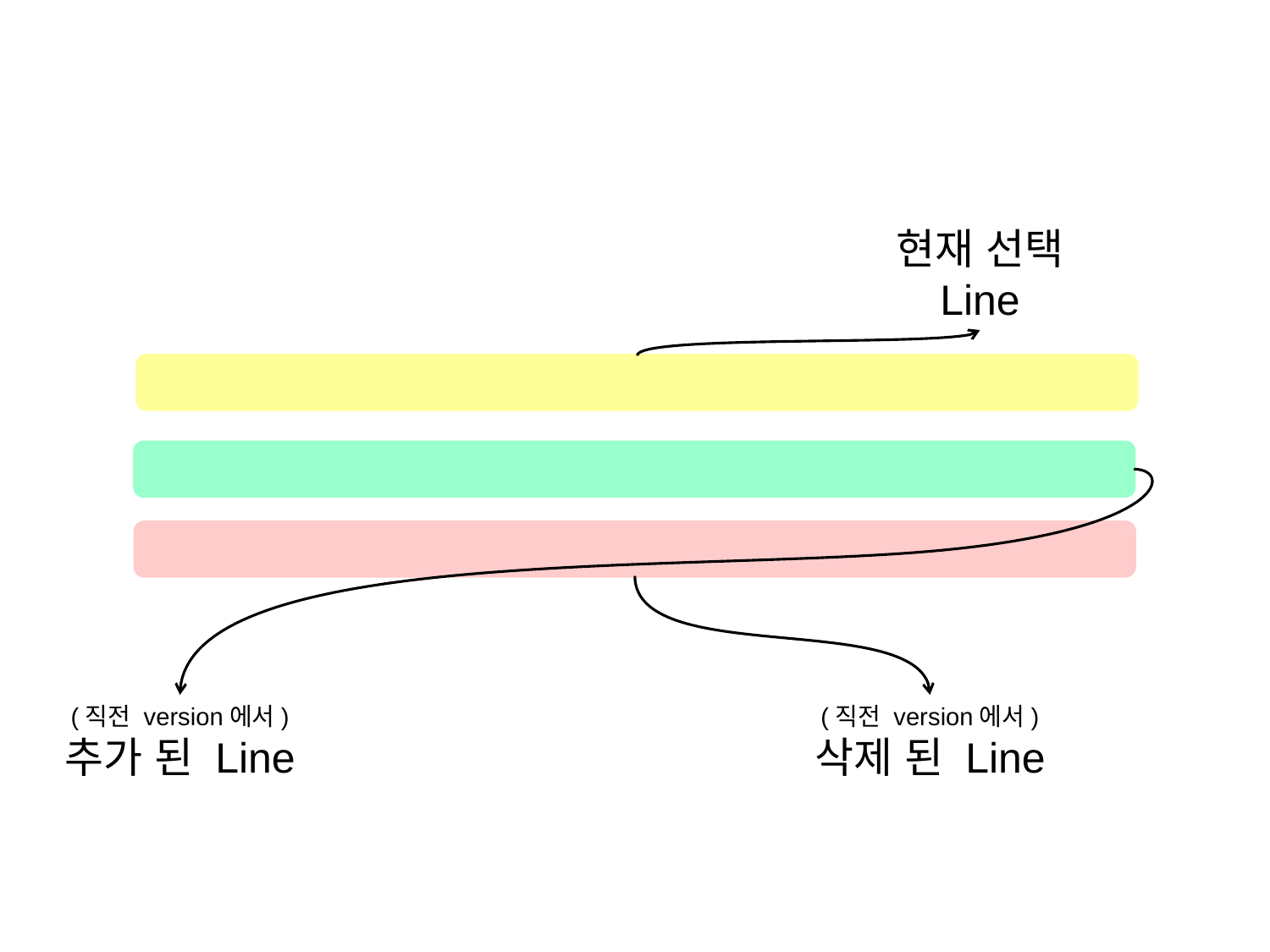

현재 선택 Line

(직전 version에서)
추가 된 Line
(직전 version에서)
삭제 된 Line